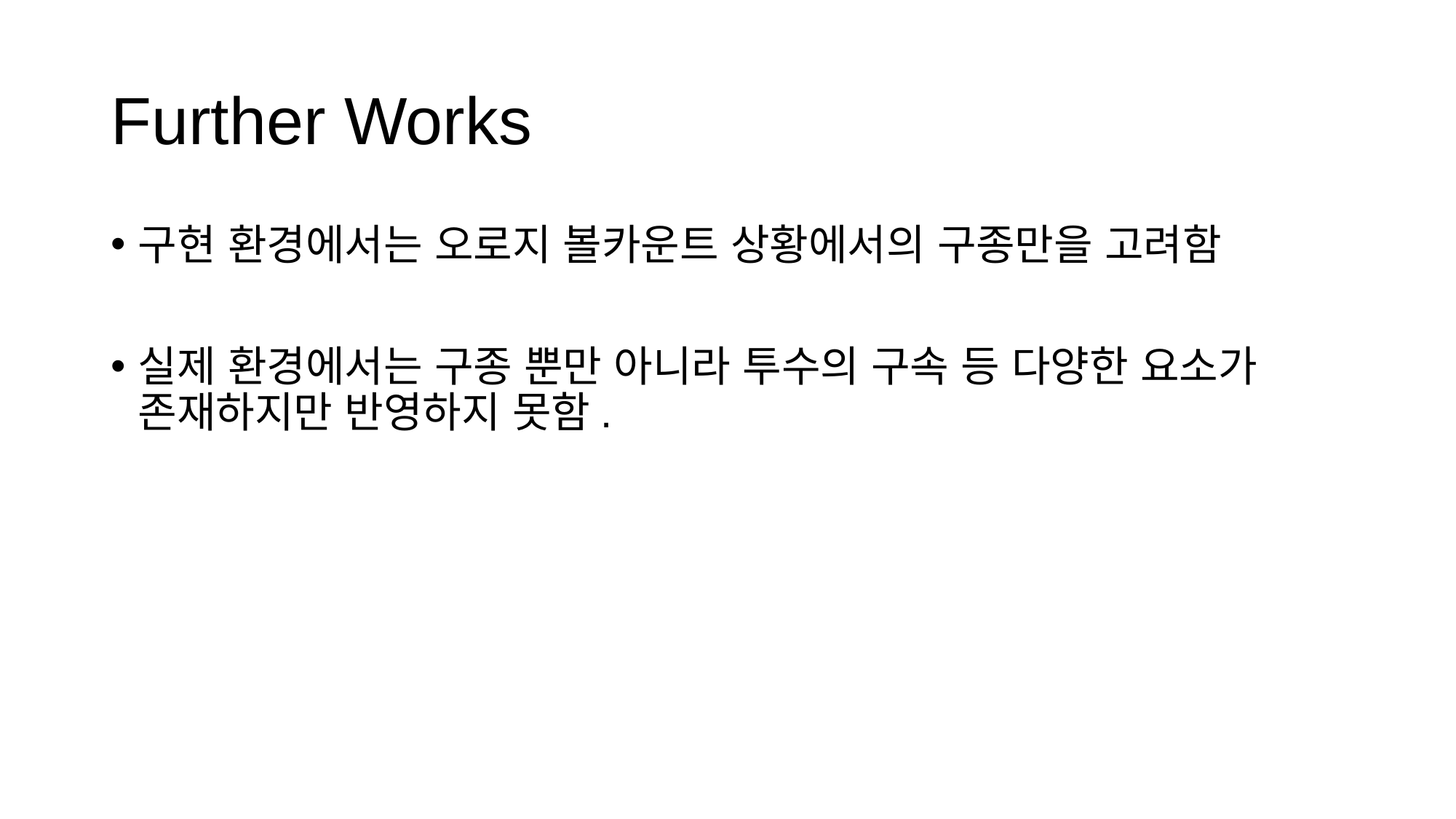

# Further Works
구현 환경에서는 오로지 볼카운트 상황에서의 구종만을 고려함

실제 환경에서는 구종 뿐만 아니라 투수의 구속 등 다양한 요소가 존재하지만 반영하지 못함.